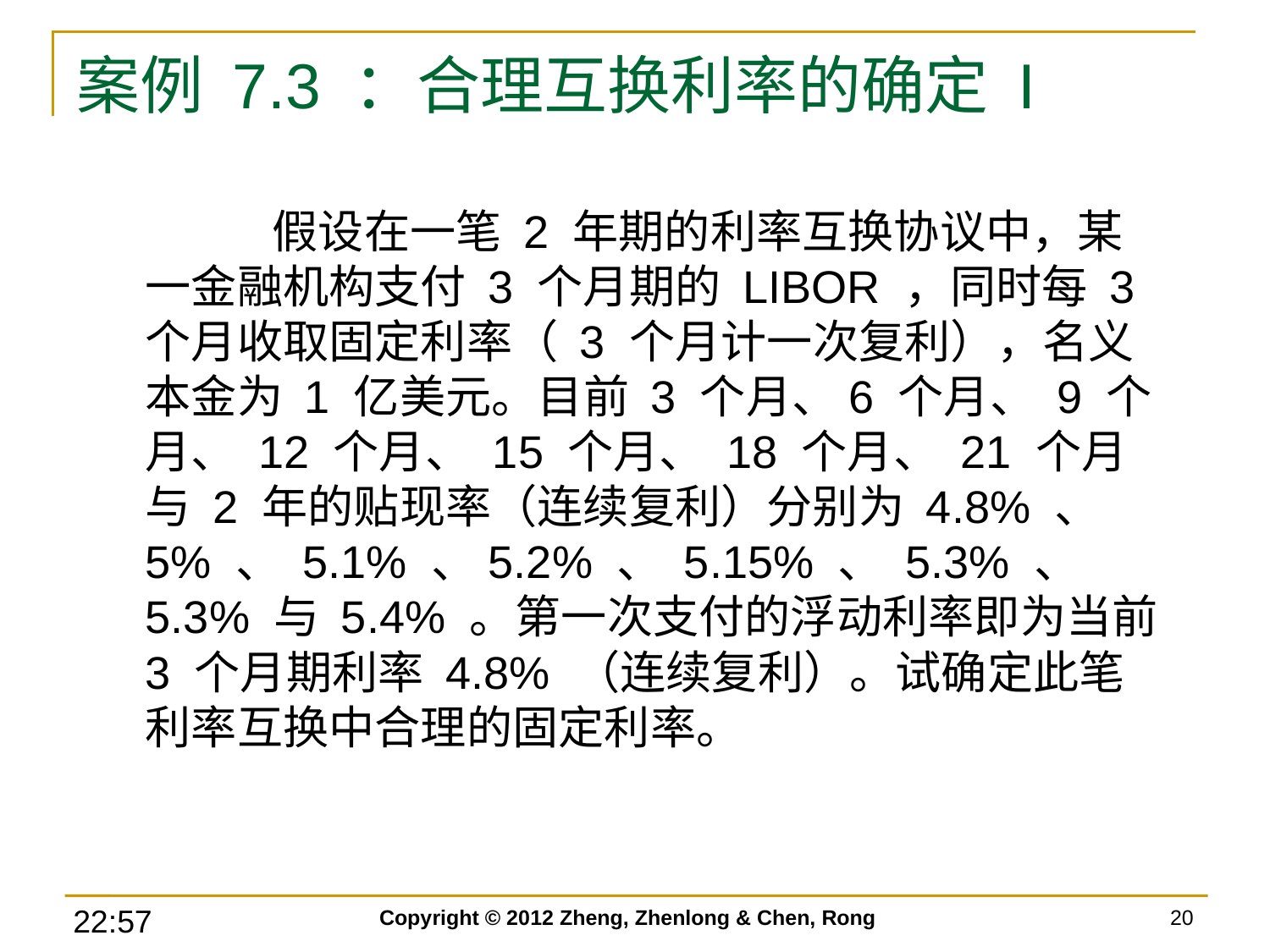

# 案例 7.3 ：合理互换利率的确定 I
		假设在一笔 2 年期的利率互换协议中，某一金融机构支付 3 个月期的 LIBOR ，同时每 3 个月收取固定利率（ 3 个月计一次复利），名义本金为 1 亿美元。目前 3 个月、6 个月、 9 个月、 12 个月、 15 个月、 18 个月、 21 个月与 2 年的贴现率（连续复利）分别为 4.8% 、 5% 、 5.1% 、5.2% 、 5.15% 、 5.3% 、 5.3% 与 5.4% 。第一次支付的浮动利率即为当前 3 个月期利率 4.8% （连续复利）。试确定此笔利率互换中合理的固定利率。
Copyright © 2012 Zheng, Zhenlong & Chen, Rong
20